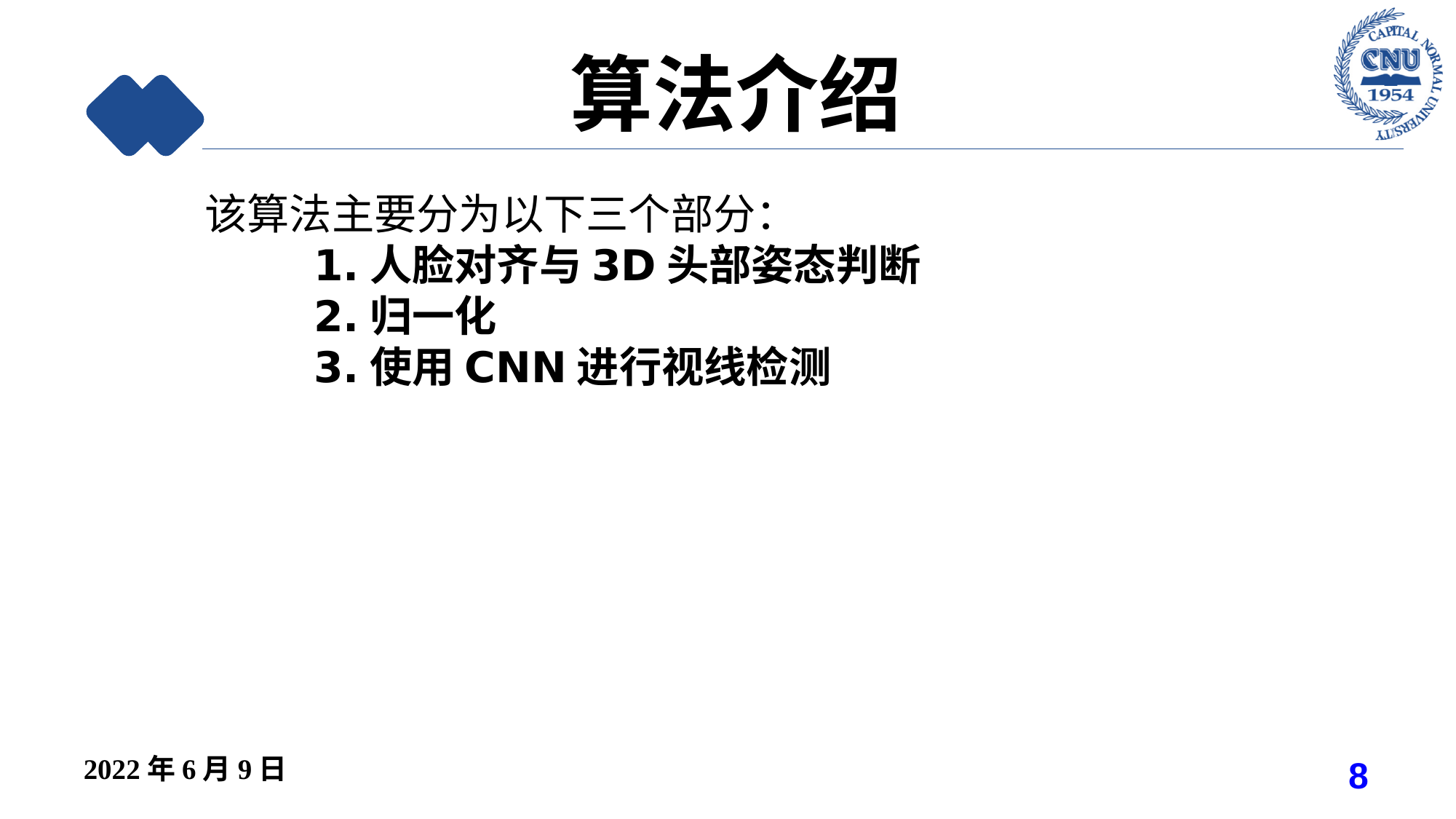

算法介绍

该算法主要分为以下三个部分：
	1.人脸对齐与3D头部姿态判断
	2.归一化
	3.使用CNN进行视线检测
2022年6月9日
8